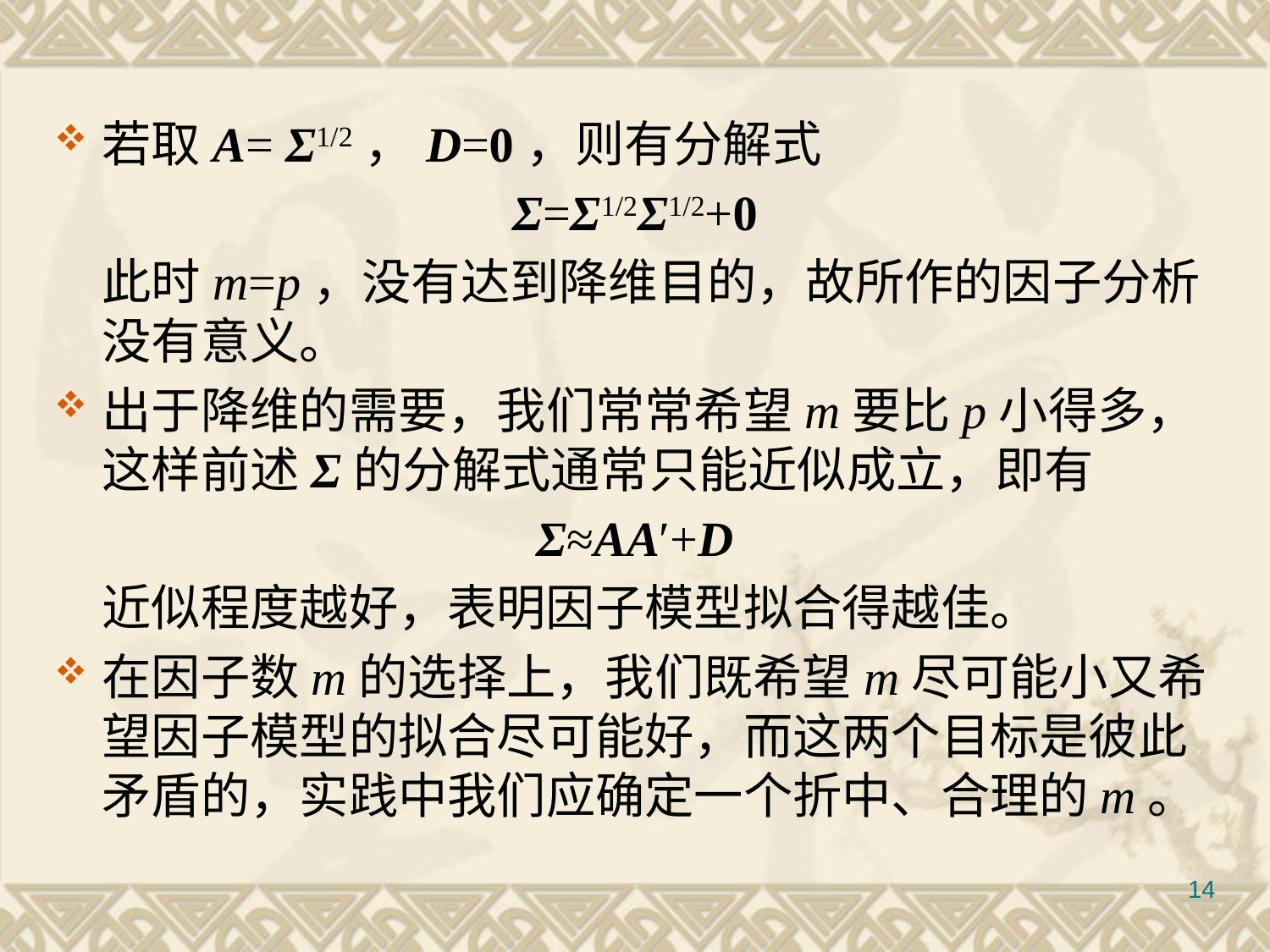

#
若取A= Σ1/2，D=0，则有分解式
Σ=Σ1/2Σ1/2+0
	此时m=p，没有达到降维目的，故所作的因子分析没有意义。
出于降维的需要，我们常常希望m要比p小得多，这样前述Σ的分解式通常只能近似成立，即有
Σ≈AA′+D
	近似程度越好，表明因子模型拟合得越佳。
在因子数m的选择上，我们既希望m尽可能小又希望因子模型的拟合尽可能好，而这两个目标是彼此矛盾的，实践中我们应确定一个折中、合理的m。

14